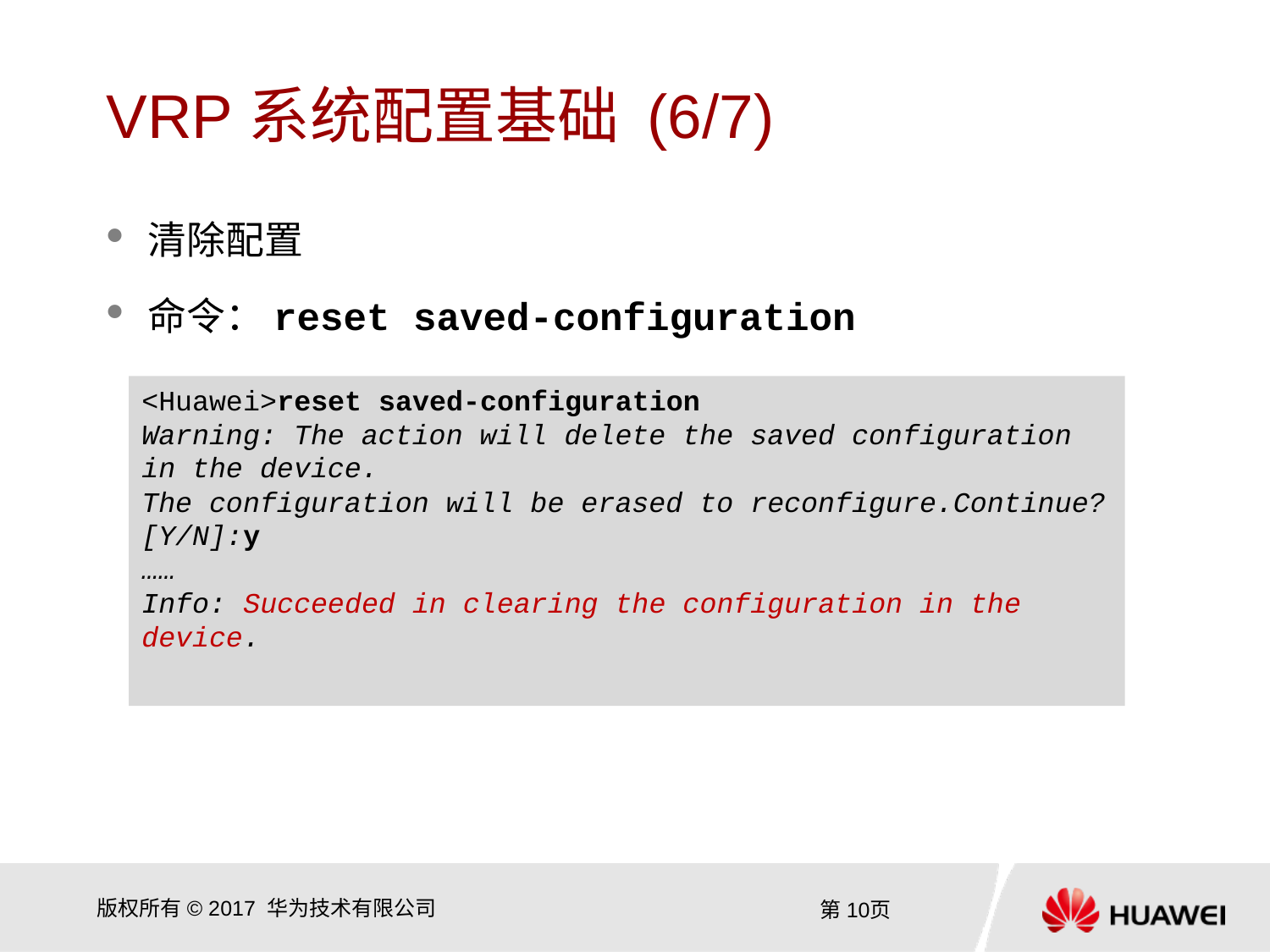

# VRP系统配置基础 (6/7)
清除配置
命令：reset saved-configuration

<Huawei>reset saved-configuration
Warning: The action will delete the saved configuration in the device.
The configuration will be erased to reconfigure.Continue? [Y/N]:y
……
Info: Succeeded in clearing the configuration in the device.